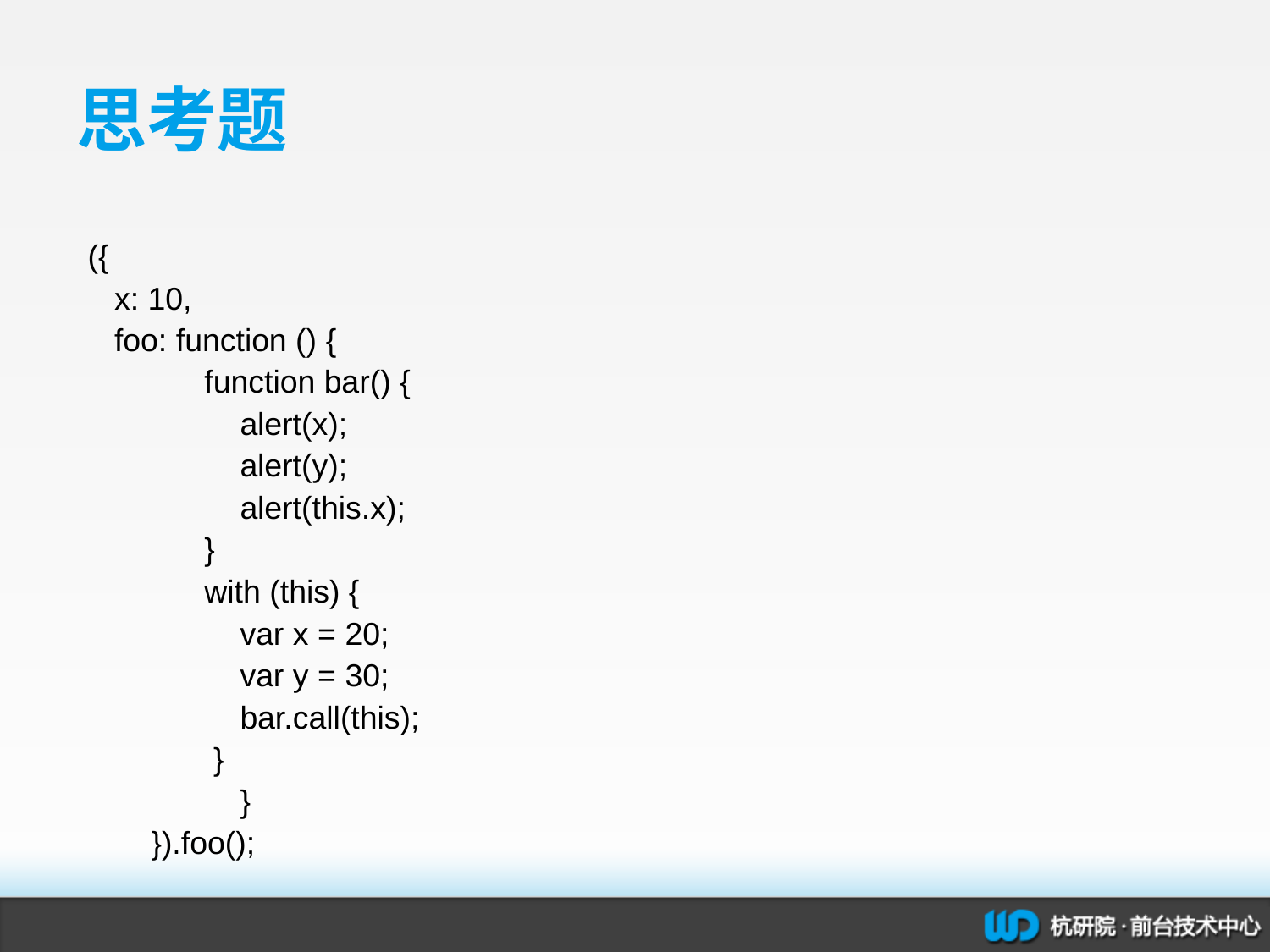

# 思考题
({
   x: 10,
   foo: function () {
      function bar() {
          alert(x);
          alert(y);
          alert(this.x);
      }
      with (this) {
          var x = 20;
          var y = 30;
          bar.call(this);
       }
          }
}).foo();